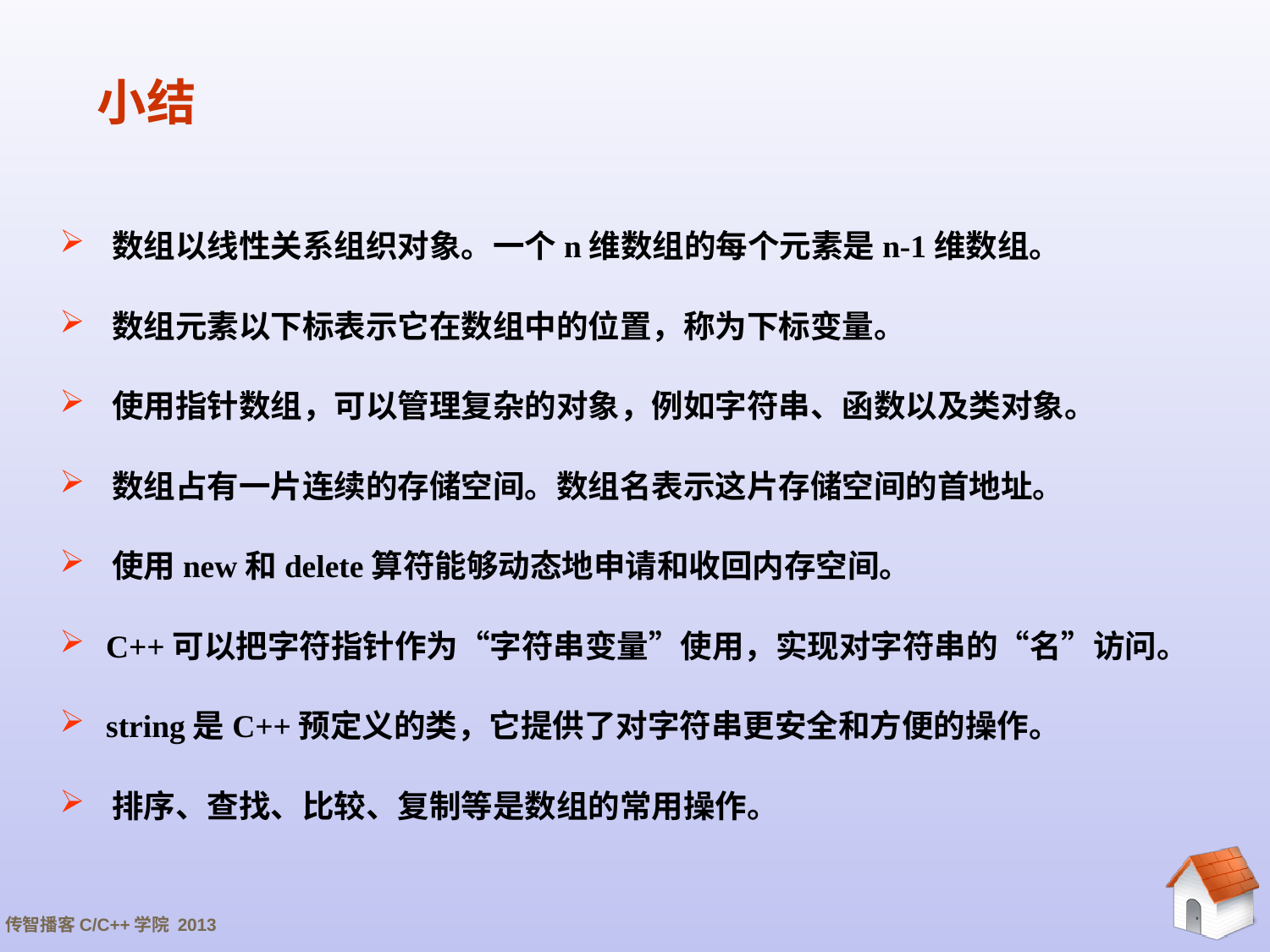

# 小结
  数组以线性关系组织对象。一个n维数组的每个元素是n-1维数组。
  数组元素以下标表示它在数组中的位置，称为下标变量。
  使用指针数组，可以管理复杂的对象，例如字符串、函数以及类对象。
  数组占有一片连续的存储空间。数组名表示这片存储空间的首地址。
  使用new和delete算符能够动态地申请和收回内存空间。
  C++可以把字符指针作为“字符串变量”使用，实现对字符串的“名”访问。
  string是C++预定义的类，它提供了对字符串更安全和方便的操作。
  排序、查找、比较、复制等是数组的常用操作。